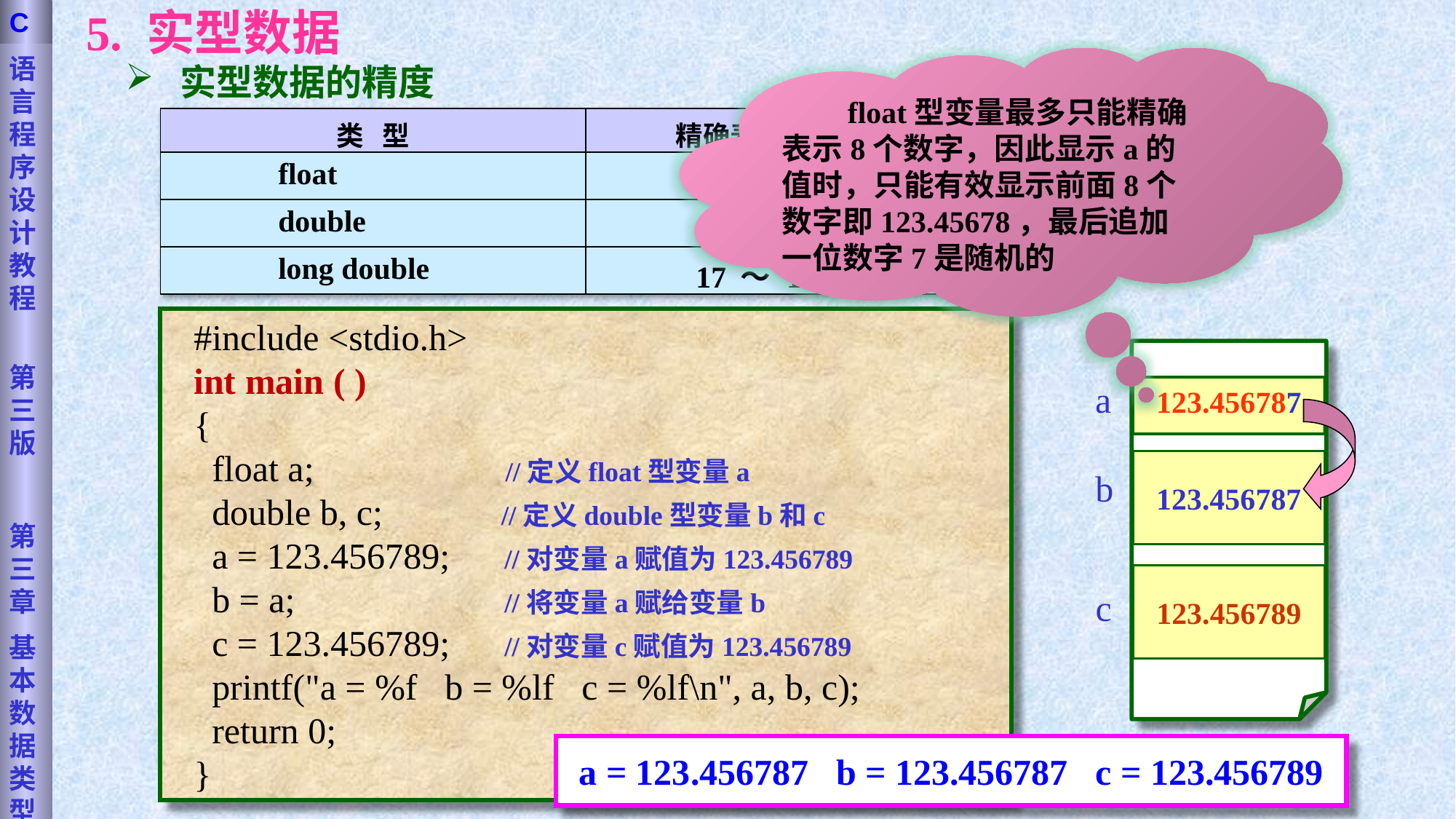

语言程序设计教程
第三版

第三章
基本数据类型
C
5. 实型数据
    float型变量最多只能精确表示8个数字，因此显示a的值时，只能有效显示前面8个数字即123.45678，最后追加一位数字7是随机的
实型数据的精度
| 类 型 | 精确表示的数字个数 |
| --- | --- |
| float | 7 ～ 8 |
| double | 16 ～ 17 |
| long double | 17 ～ 18 |
#include <stdio.h>
int main ( )
{
  float a;                     //定义float型变量a
  double b, c;             //定义double型变量b和c
  a = 123.456789;      //对变量a赋值为123.456789
  b = a;                       //将变量a赋给变量b
  c = 123.456789;      //对变量c赋值为123.456789
  printf("a = %f   b = %lf   c = %lf\n", a, b, c);
  return 0;
}

a

123.456787

b
123.456787

c
123.456789
a = 123.456787   b = 123.456787   c = 123.456789
25